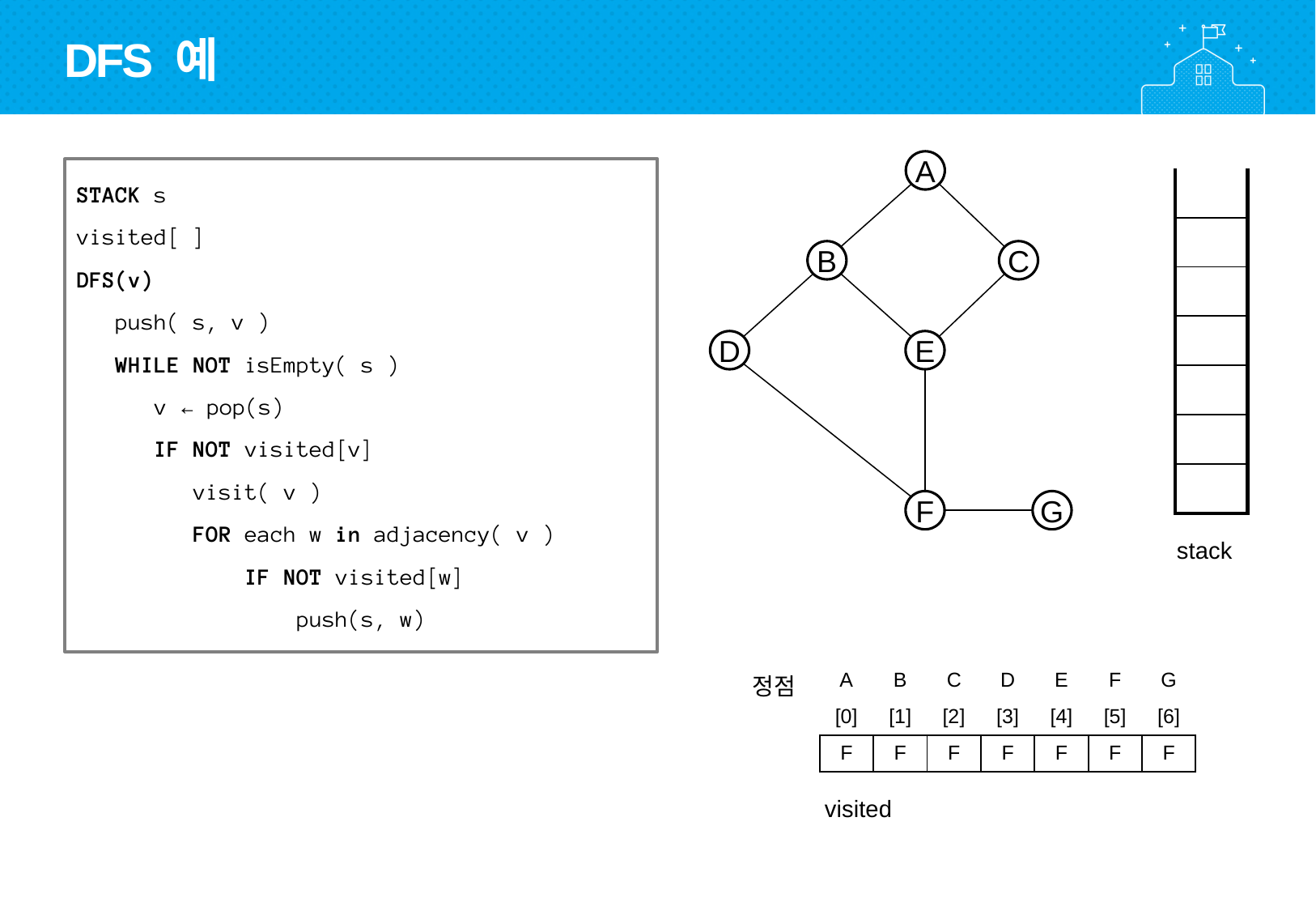

DFS 예
A
STACK s
visited[ ]
DFS(v)
   push( s, v )
   WHILE NOT isEmpty( s )
      v ← pop(s)
      IF NOT visited[v]
         visit( v )
         FOR each w in adjacency( v )
             IF NOT visited[w]
                 push(s, w)
|  |
| --- |
|  |
|  |
|  |
|  |
|  |
|  |
B
C
D
E
F
G
stack
| A | B | C | D | E | F | G |
| --- | --- | --- | --- | --- | --- | --- |
| [0] | [1] | [2] | [3] | [4] | [5] | [6] |
| F | F | F | F | F | F | F |
정점
visited